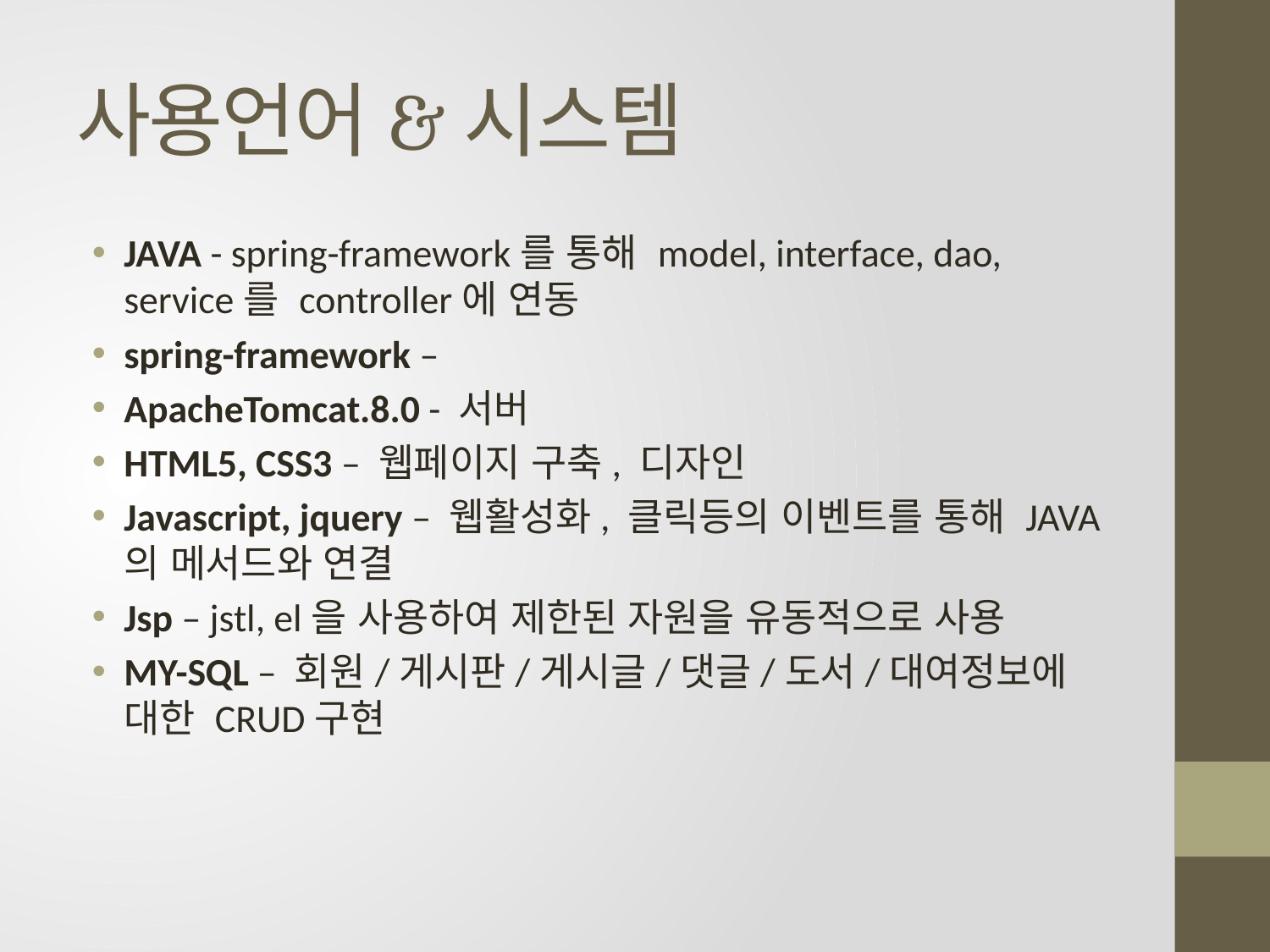

# 사용언어&시스템
JAVA - spring-framework를 통해 model, interface, dao, 	 service를 controller에 연동
spring-framework –
ApacheTomcat.8.0 - 서버
HTML5, CSS3 – 웹페이지 구축, 디자인
Javascript, jquery – 웹활성화, 클릭등의 이벤트를 통해 JAVA의 메서드와 연결
Jsp – jstl, el을 사용하여 제한된 자원을 유동적으로 사용
MY-SQL – 회원/게시판/게시글/댓글/도서/대여정보에 대한 CRUD구현